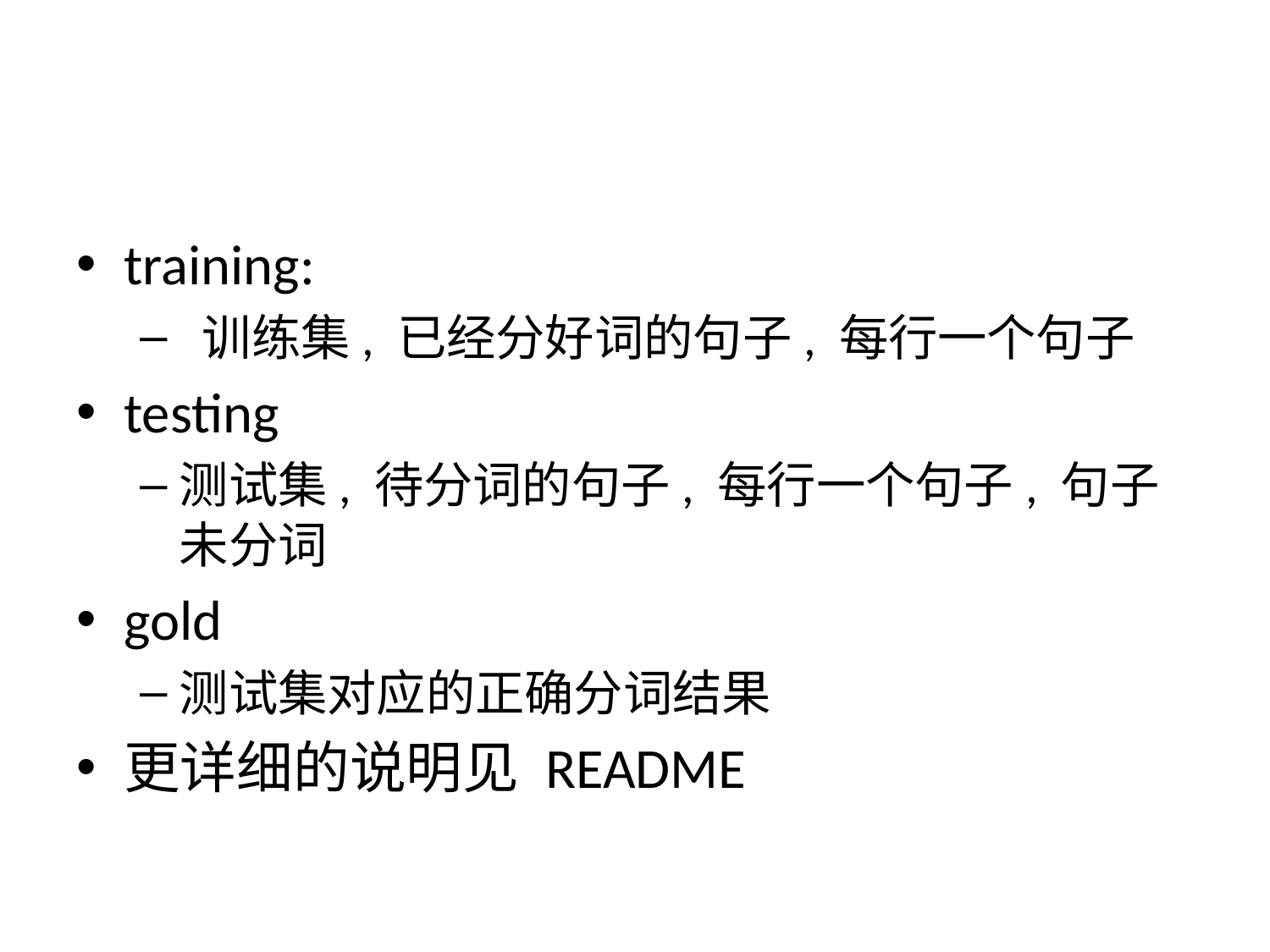

#
training:
 训练集, 已经分好词的句子, 每行一个句子
testing
测试集, 待分词的句子, 每行一个句子, 句子未分词
gold
测试集对应的正确分词结果
更详细的说明见 README